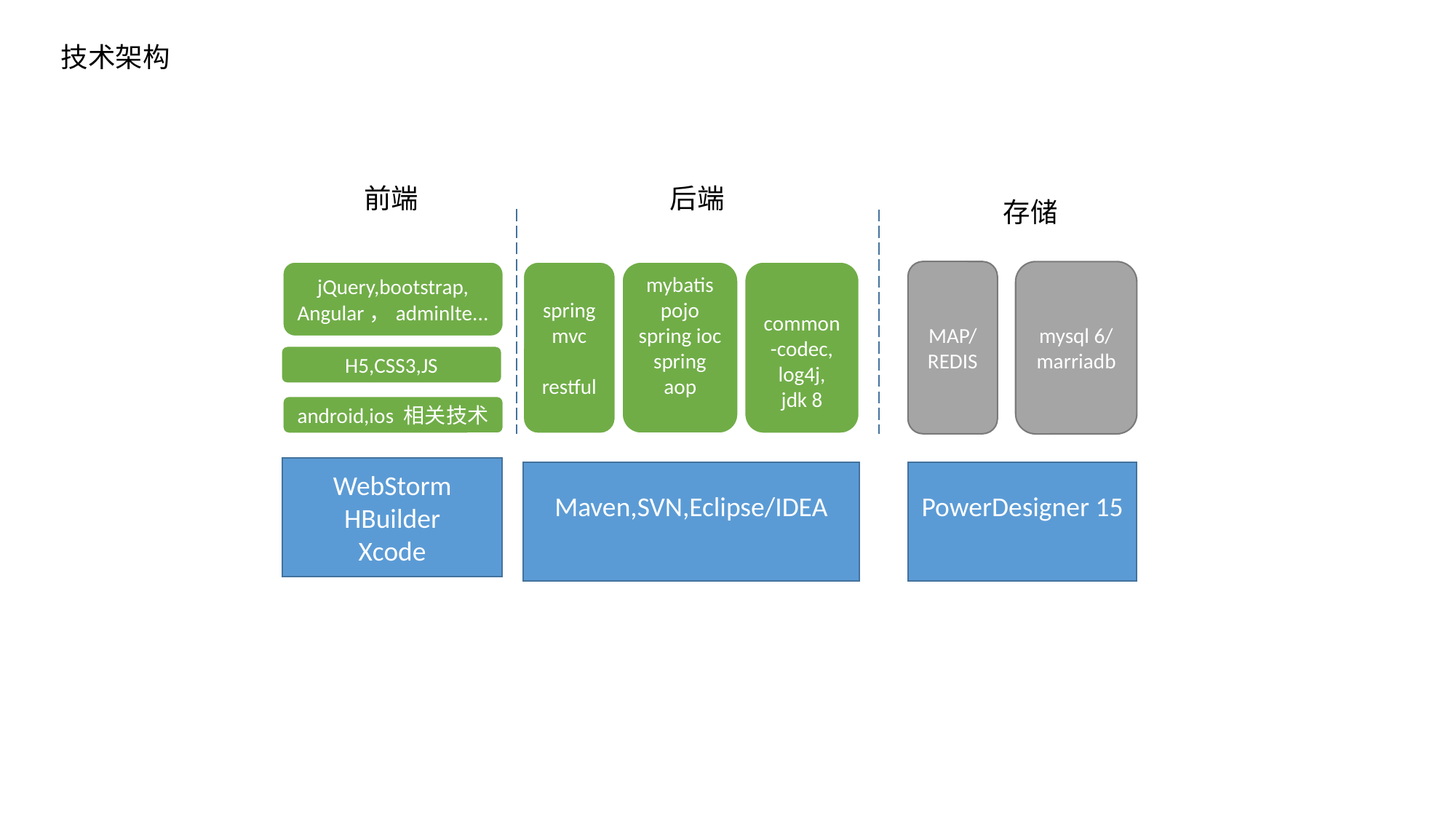

技术架构
前端
后端
存储
jQuery,bootstrap,
Angular，adminlte...

spring mvc

restful

mybatis
pojo
spring ioc
spring aop

common-codec,
log4j,
jdk 8
MAP/REDIS
mysql 6/
marriadb
H5,CSS3,JS
android,ios 相关技术
WebStorm
HBuilder
Xcode
Maven,SVN,Eclipse/IDEA

PowerDesigner 15